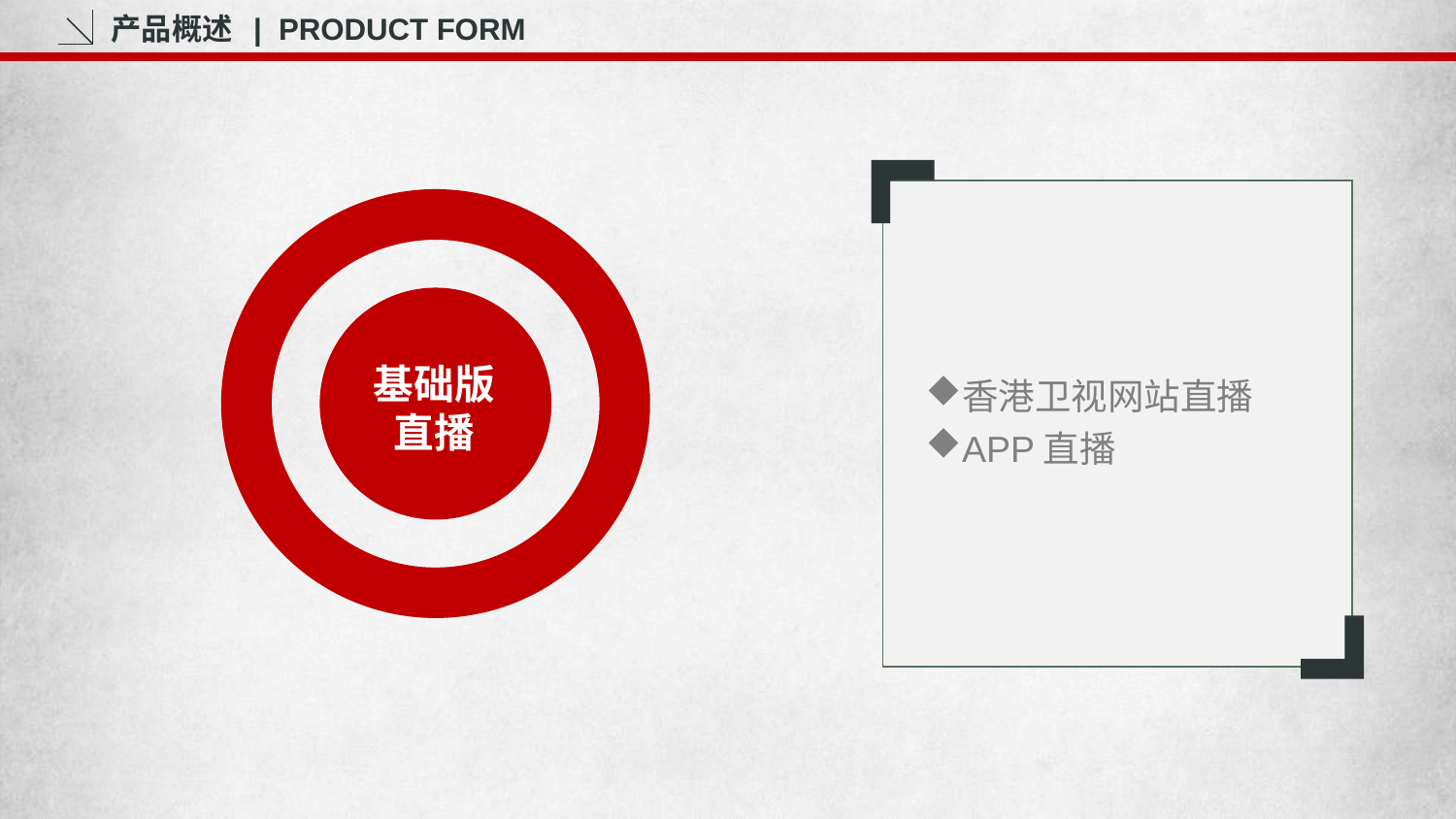

产品概述  |  PRODUCT FORM

基础版
直播
香港卫视网站直播
APP直播